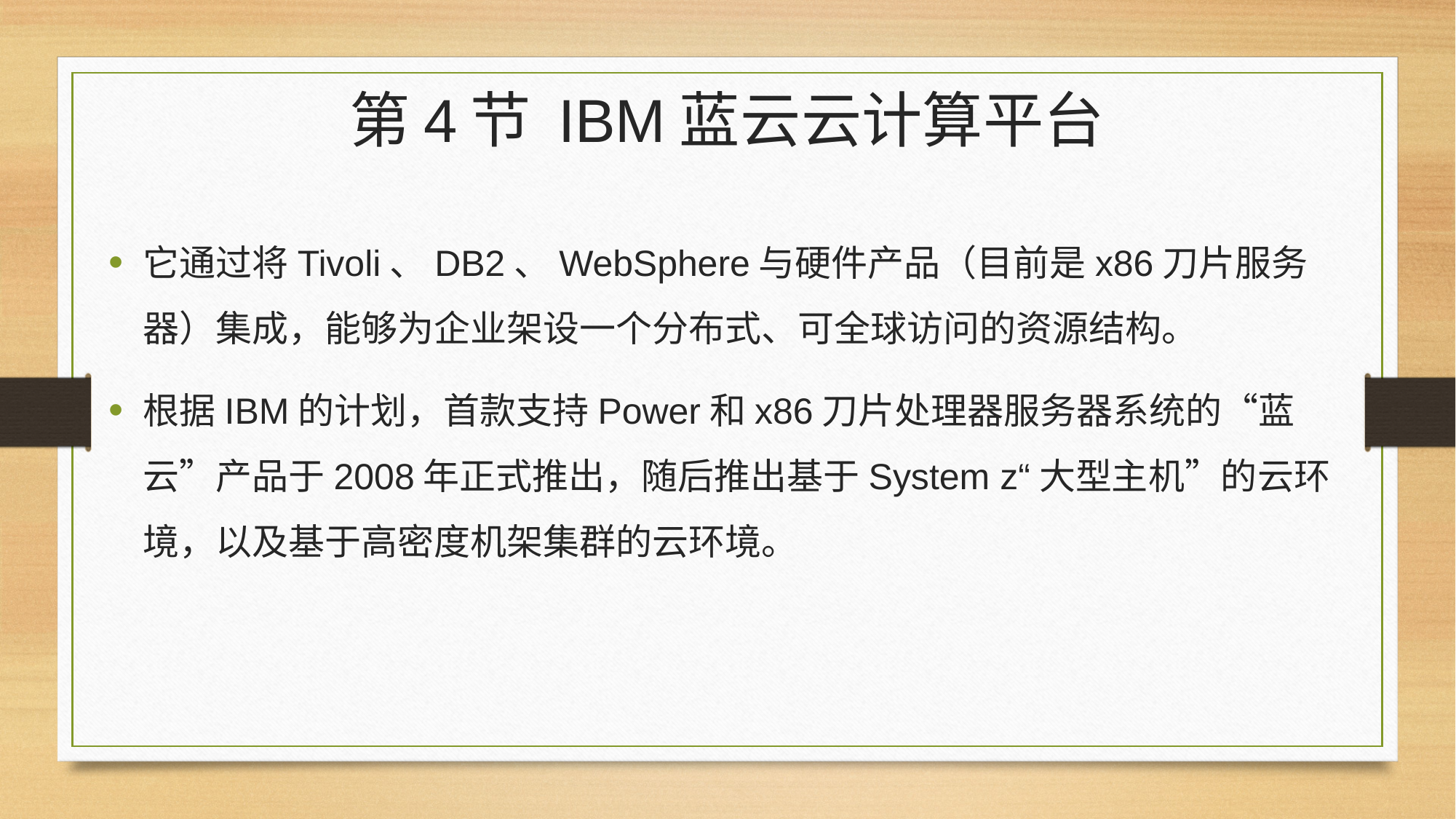

# 第4节 IBM蓝云云计算平台
它通过将Tivoli、DB2、WebSphere与硬件产品（目前是x86刀片服务器）集成，能够为企业架设一个分布式、可全球访问的资源结构。
根据IBM的计划，首款支持Power和x86刀片处理器服务器系统的“蓝云”产品于2008年正式推出，随后推出基于System z“大型主机”的云环境，以及基于高密度机架集群的云环境。